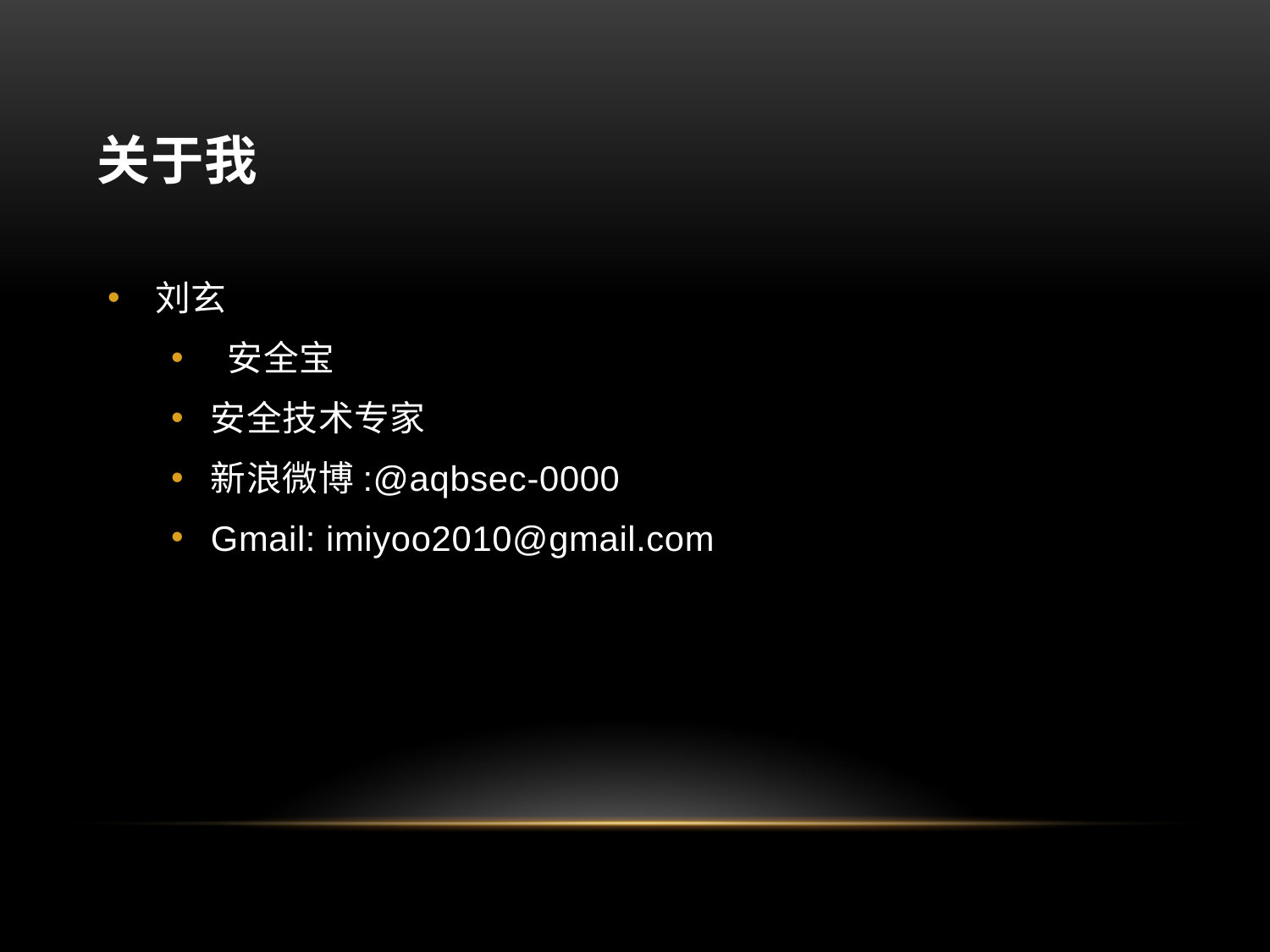

# 关于我

刘玄
 安全宝
安全技术专家
新浪微博:@aqbsec-0000
Gmail: imiyoo2010@gmail.com